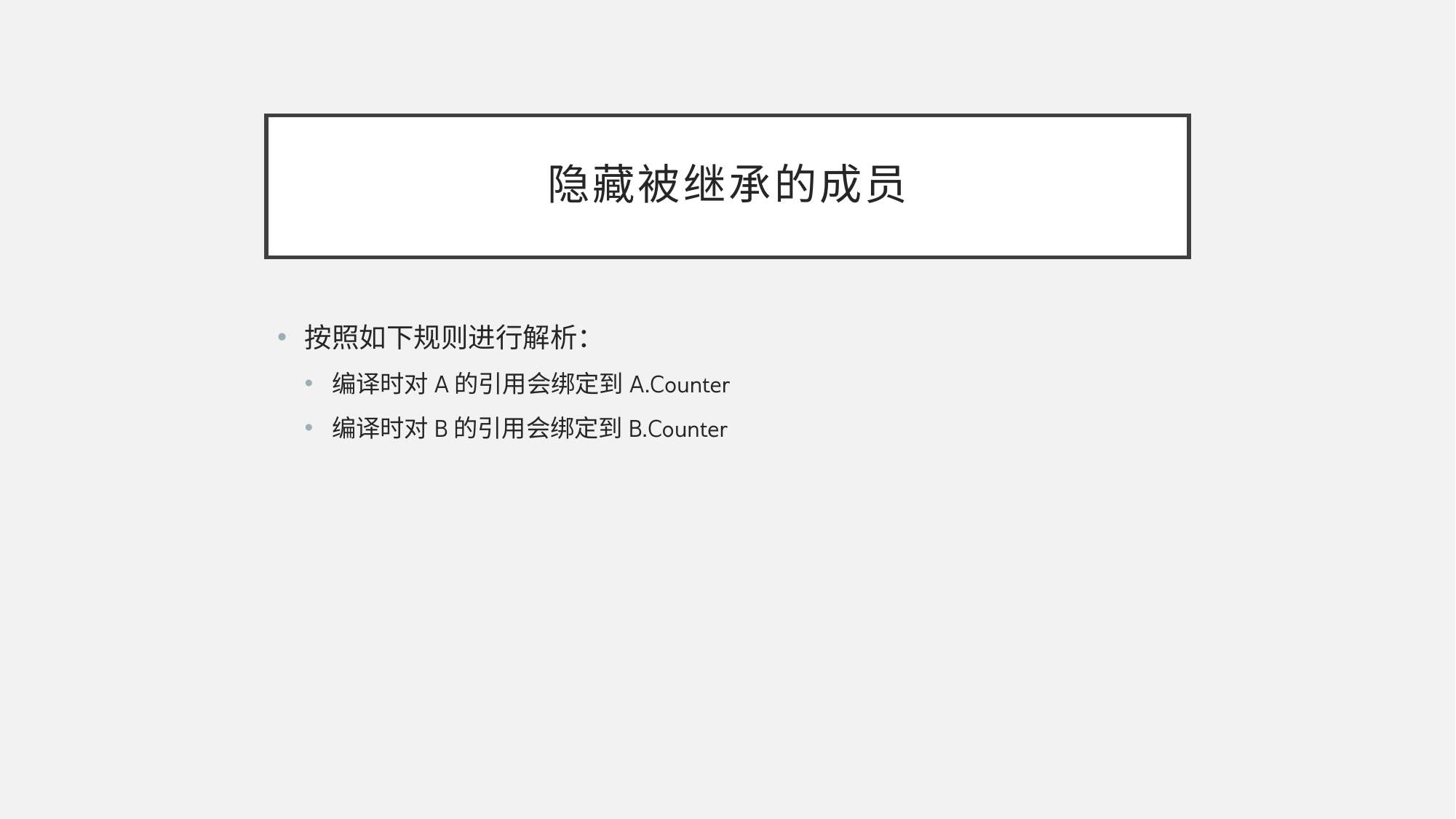

# 隐藏被继承的成员
按照如下规则进行解析：
编译时对A的引用会绑定到A.Counter
编译时对B的引用会绑定到B.Counter